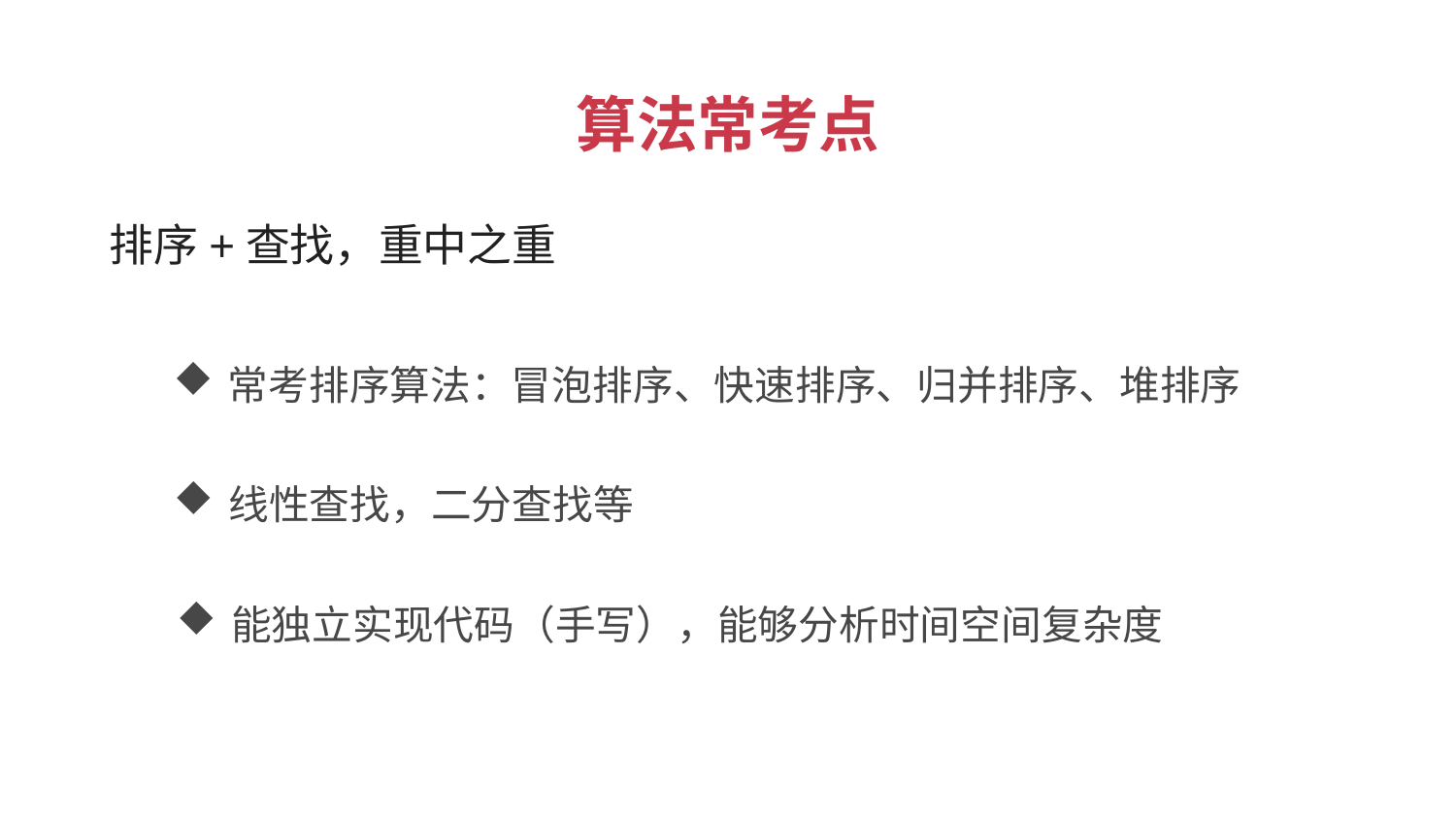

算法常考点
 排序+查找，重中之重
常考排序算法：冒泡排序、快速排序、归并排序、堆排序
线性查找，二分查找等
能独立实现代码（手写），能够分析时间空间复杂度